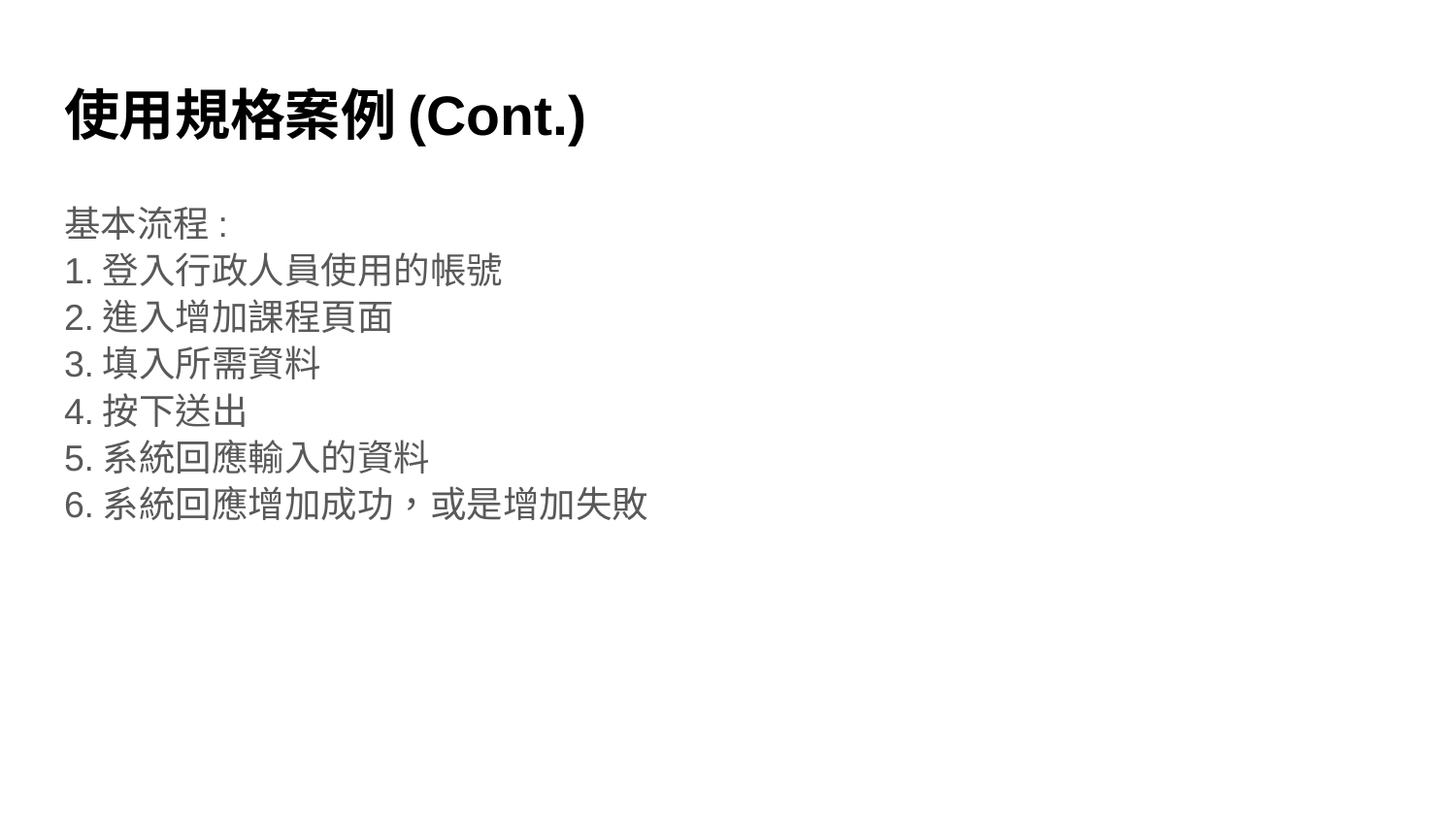

# 使用規格案例(Cont.)

基本流程:
1.登入行政人員使用的帳號
2.進入增加課程頁面
3.填入所需資料
4.按下送出
5.系統回應輸入的資料
6.系統回應增加成功，或是增加失敗